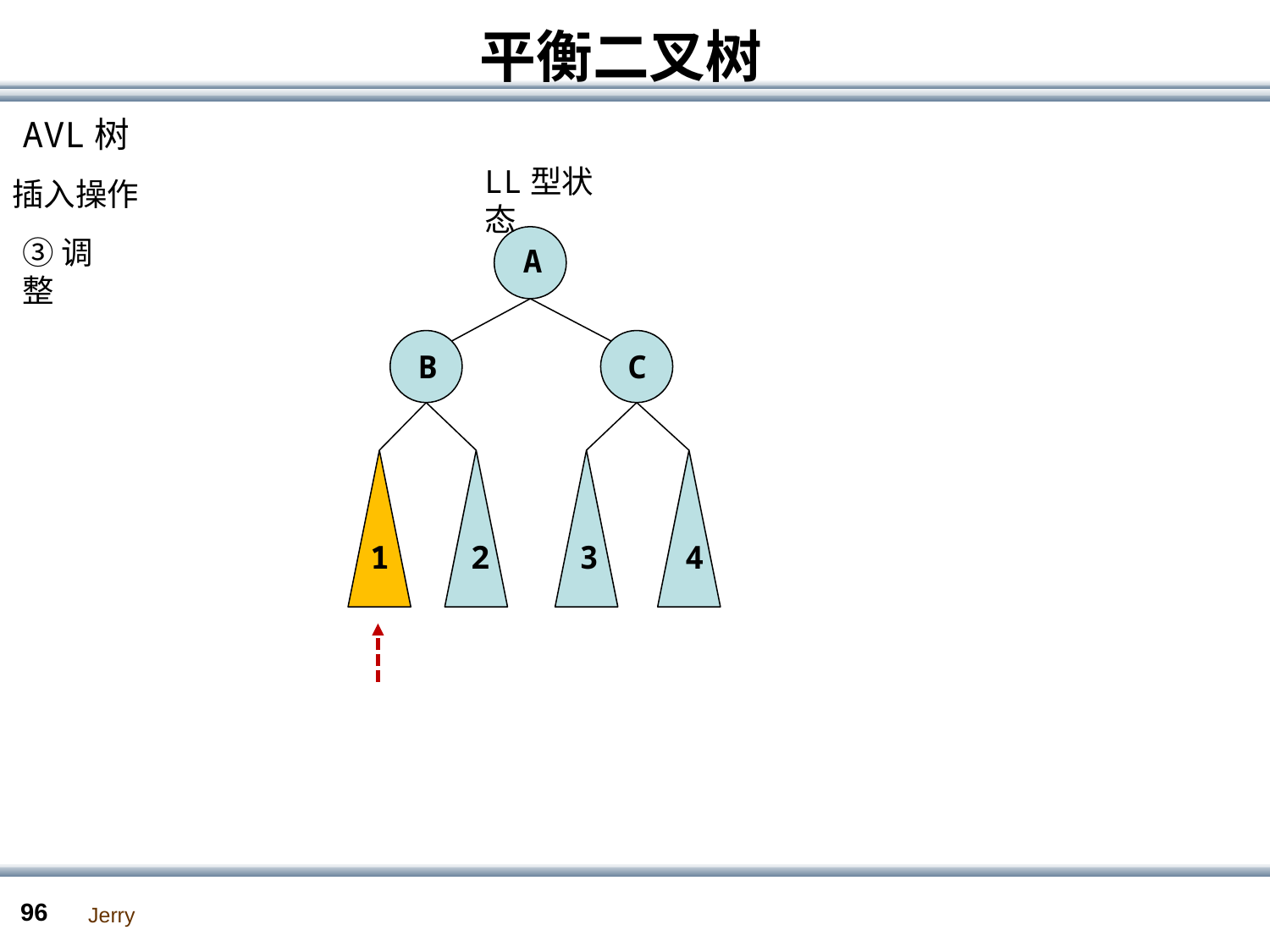

# 平衡二叉树
AVL树
LL型状态
插入操作
③调整

A

B
C

1
2
3
4